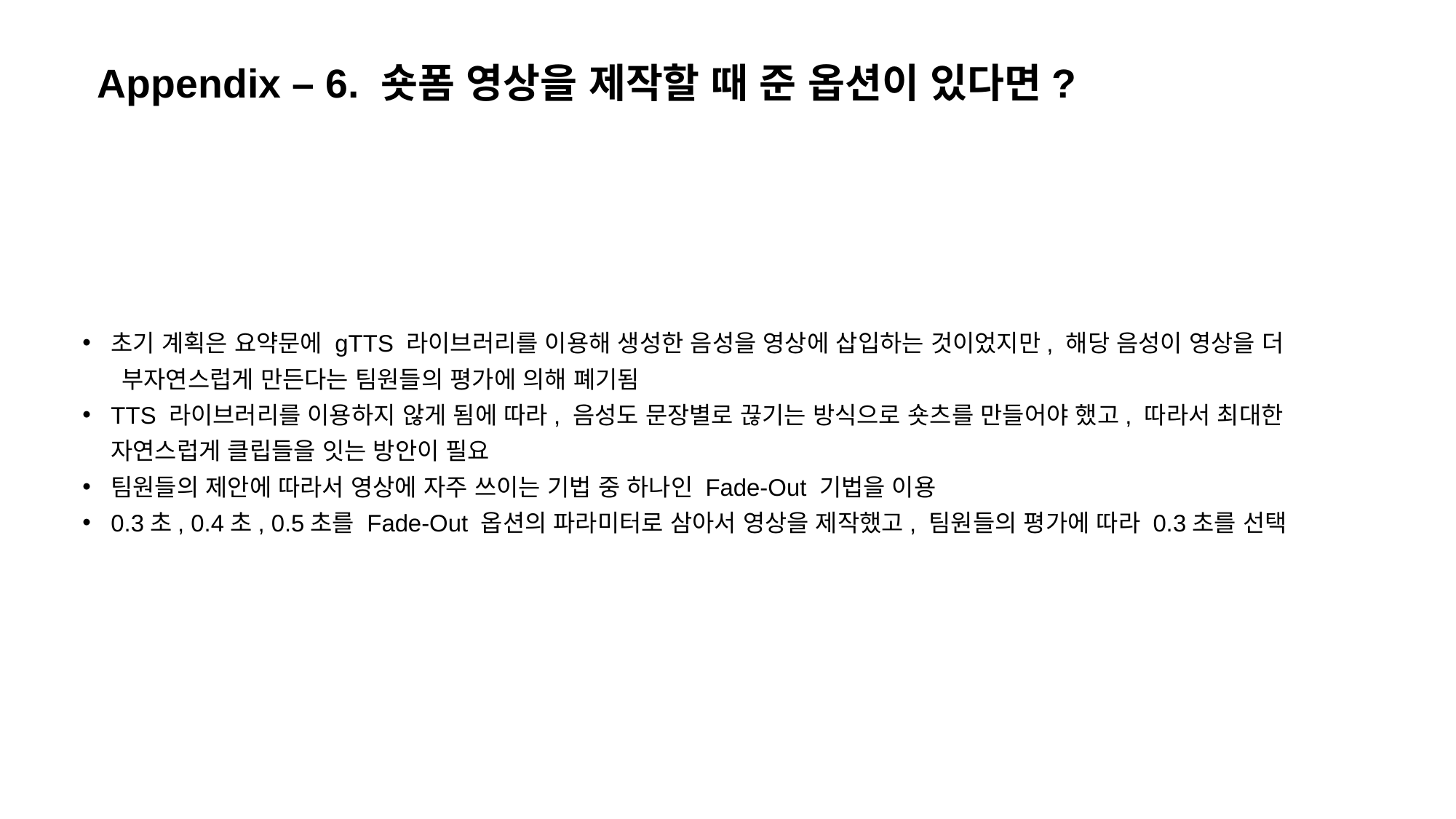

Appendix – 6. 숏폼 영상을 제작할 때 준 옵션이 있다면?
초기 계획은 요약문에 gTTS 라이브러리를 이용해 생성한 음성을 영상에 삽입하는 것이었지만, 해당 음성이 영상을 더
     부자연스럽게 만든다는 팀원들의 평가에 의해 폐기됨
TTS 라이브러리를 이용하지 않게 됨에 따라, 음성도 문장별로 끊기는 방식으로 숏츠를 만들어야 했고, 따라서 최대한 자연스럽게 클립들을 잇는 방안이 필요
팀원들의 제안에 따라서 영상에 자주 쓰이는 기법 중 하나인 Fade-Out 기법을 이용
0.3초, 0.4초, 0.5초를 Fade-Out 옵션의 파라미터로 삼아서 영상을 제작했고, 팀원들의 평가에 따라 0.3초를 선택